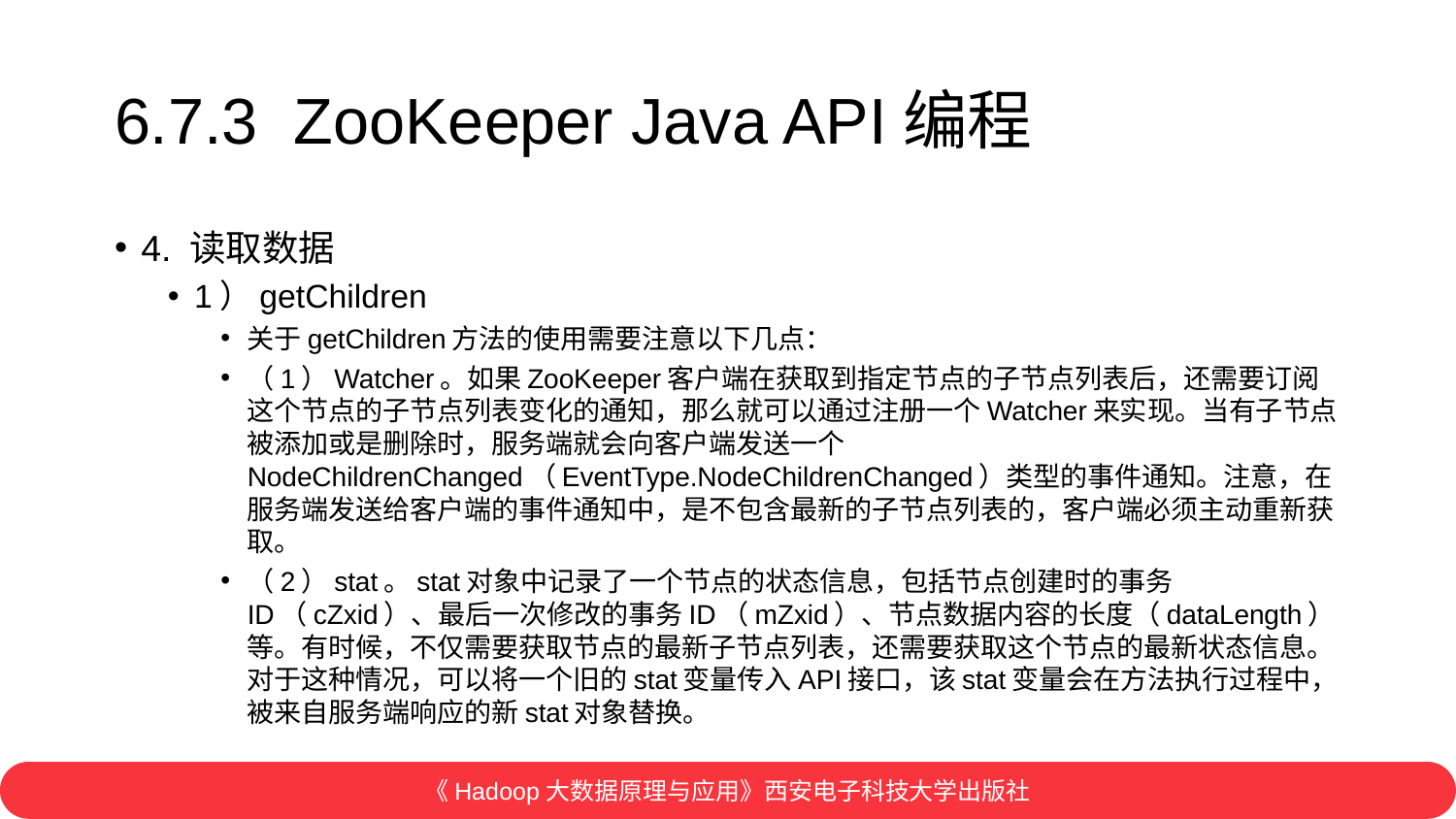

# 6.7.3  ZooKeeper Java API编程
4. 读取数据
1）getChildren
关于getChildren方法的使用需要注意以下几点：
（1）Watcher。如果ZooKeeper客户端在获取到指定节点的子节点列表后，还需要订阅这个节点的子节点列表变化的通知，那么就可以通过注册一个Watcher来实现。当有子节点被添加或是删除时，服务端就会向客户端发送一个NodeChildrenChanged（EventType.NodeChildrenChanged）类型的事件通知。注意，在服务端发送给客户端的事件通知中，是不包含最新的子节点列表的，客户端必须主动重新获取。
（2）stat。stat对象中记录了一个节点的状态信息，包括节点创建时的事务ID（cZxid）、最后一次修改的事务ID（mZxid）、节点数据内容的长度（dataLength）等。有时候，不仅需要获取节点的最新子节点列表，还需要获取这个节点的最新状态信息。对于这种情况，可以将一个旧的stat变量传入API接口，该stat变量会在方法执行过程中，被来自服务端响应的新stat对象替换。